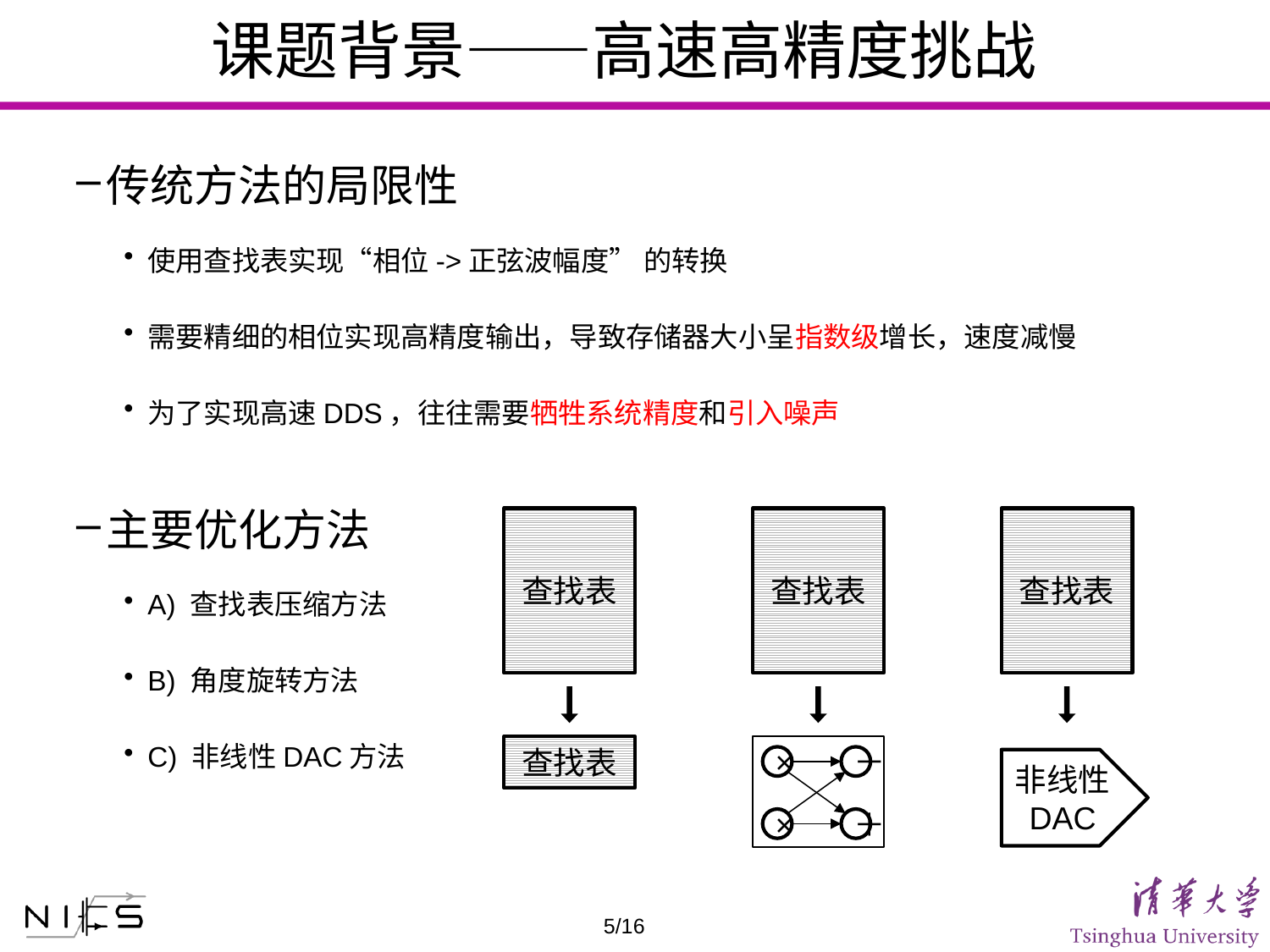

# 课题背景——高速高精度挑战
传统方法的局限性
使用查找表实现“相位->正弦波幅度” 的转换
需要精细的相位实现高精度输出，导致存储器大小呈指数级增长，速度减慢
为了实现高速DDS，往往需要牺牲系统精度和引入噪声
主要优化方法
A) 查找表压缩方法
B) 角度旋转方法
C) 非线性DAC方法
查找表
查找表
查找表

×
－
×
＋
查找表
非线性
DAC
5/16